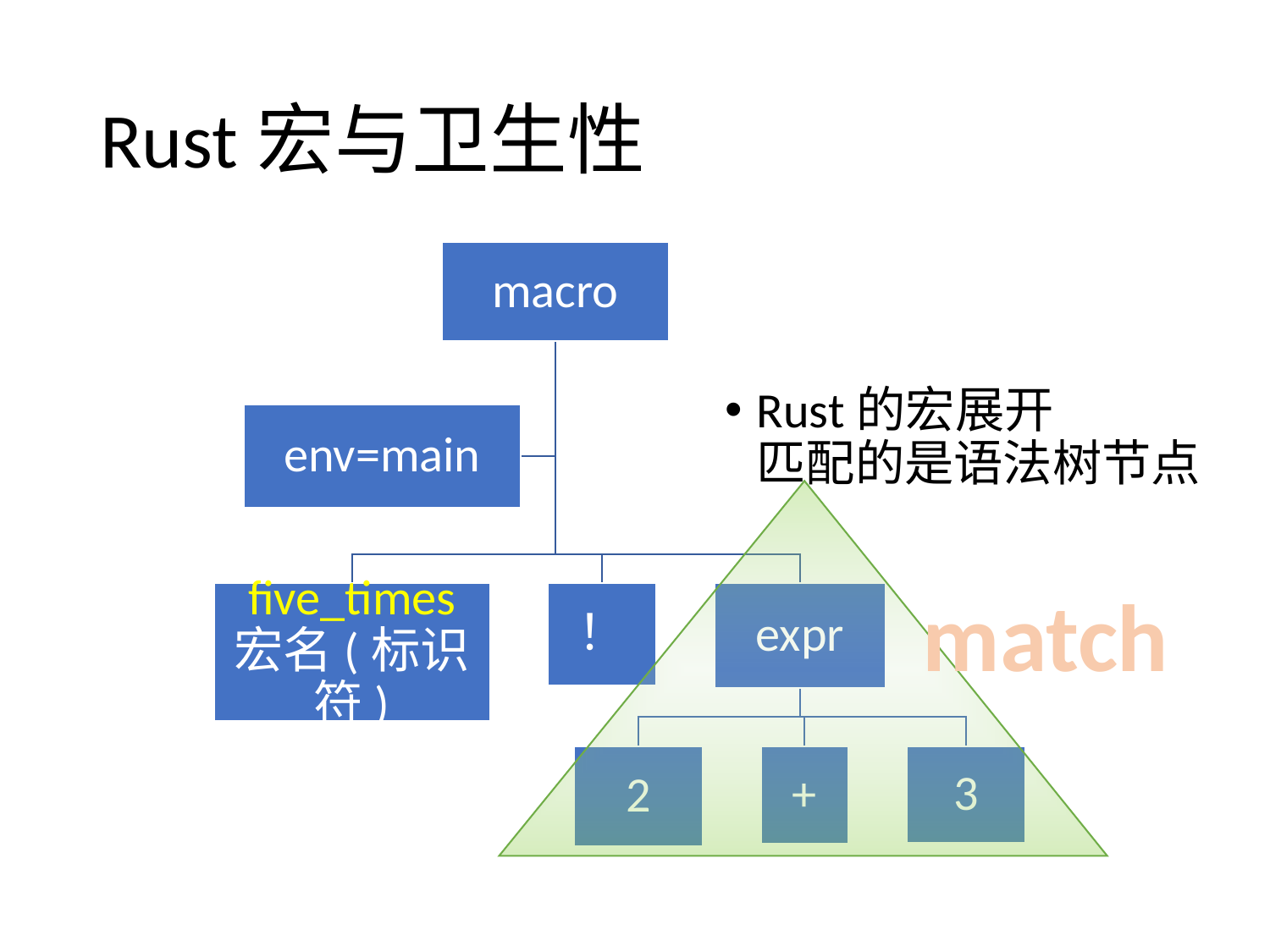

# Rust宏与卫生性
macro
five_times
宏名(标识符)
！
expr
2
+
3
env=main
Rust的宏展开
匹配的是语法树节点

match